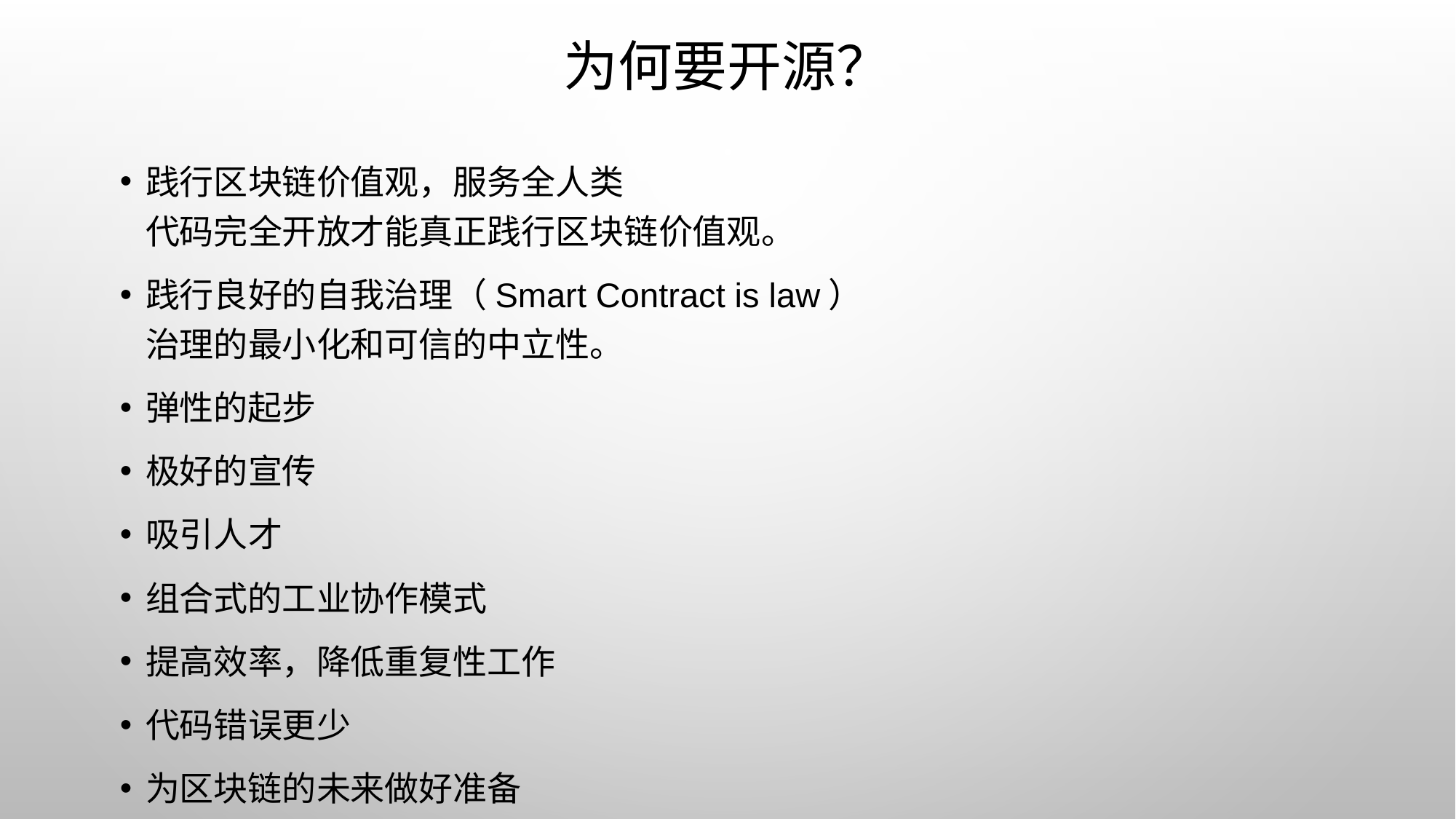

# 为何要开源？
践行区块链价值观，服务全人类
代码完全开放才能真正践行区块链价值观。
践行良好的自我治理（Smart Contract is law）
治理的最小化和可信的中立性。
弹性的起步
极好的宣传
吸引人才
组合式的工业协作模式
提高效率，降低重复性工作
代码错误更少
为区块链的未来做好准备